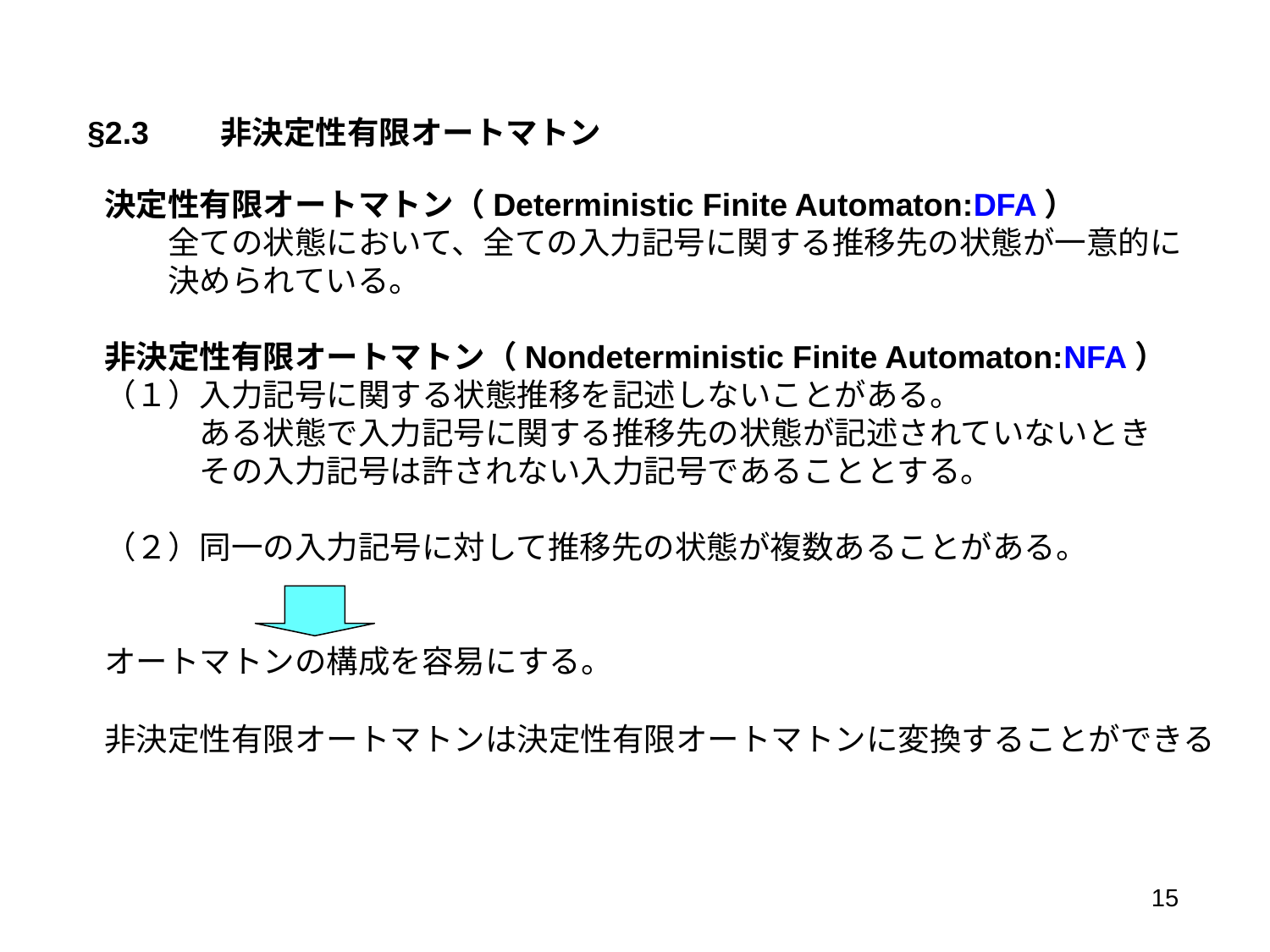

§2.3　　非決定性有限オートマトン
決定性有限オートマトン（Deterministic Finite Automaton:DFA）
　　全ての状態において、全ての入力記号に関する推移先の状態が一意的に
　　決められている。

非決定性有限オートマトン（Nondeterministic Finite Automaton:NFA）
（１）入力記号に関する状態推移を記述しないことがある。
　　　ある状態で入力記号に関する推移先の状態が記述されていないとき
　　　その入力記号は許されない入力記号であることとする。

（２）同一の入力記号に対して推移先の状態が複数あることがある。

オートマトンの構成を容易にする。

非決定性有限オートマトンは決定性有限オートマトンに変換することができる

15